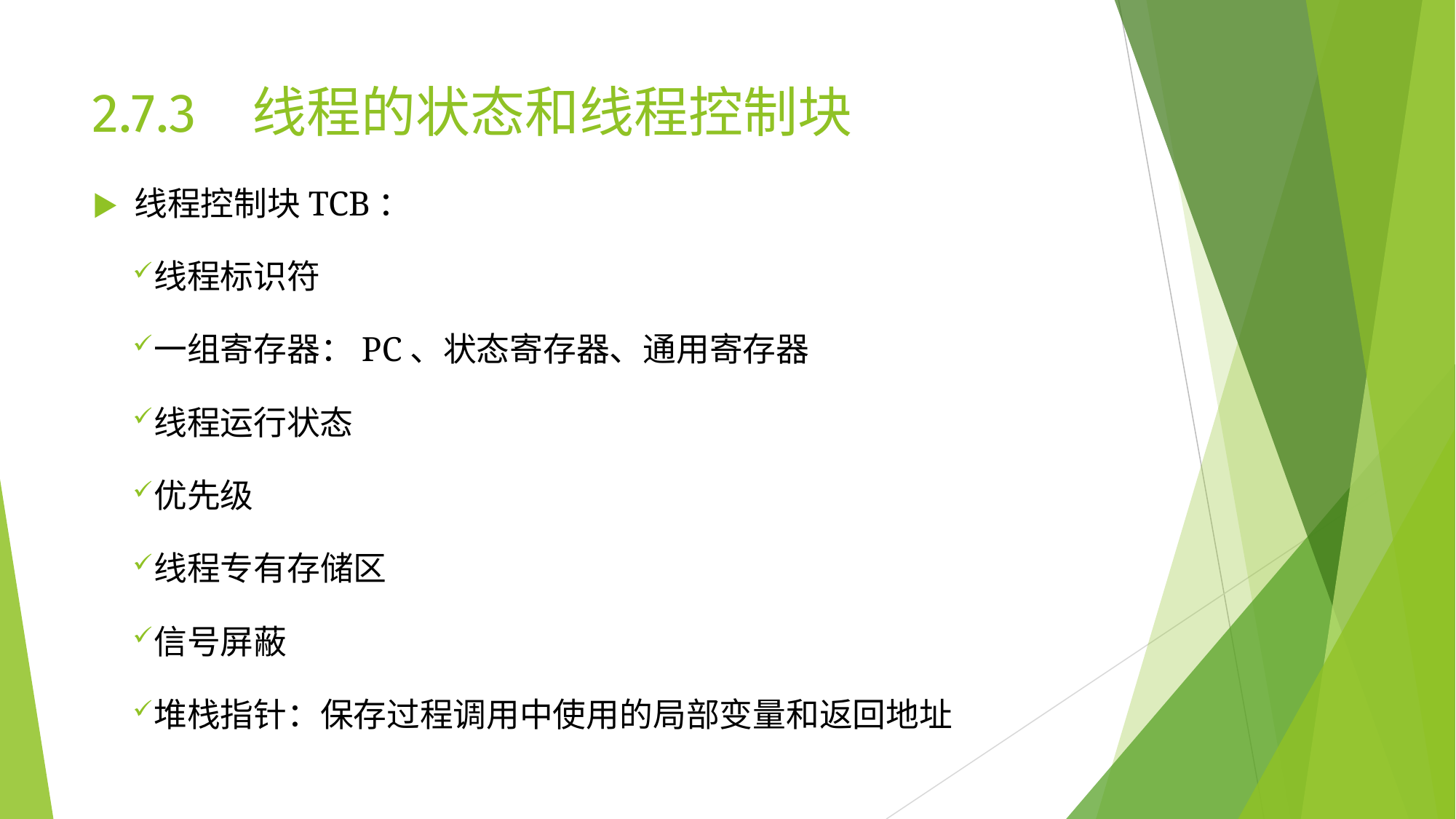

# 2.7.3	线程的状态和线程控制块
▶	线程控制块TCB：

线程标识符

一组寄存器：PC、状态寄存器、通用寄存器

线程运行状态

优先级

线程专有存储区

信号屏蔽

堆栈指针：保存过程调用中使用的局部变量和返回地址